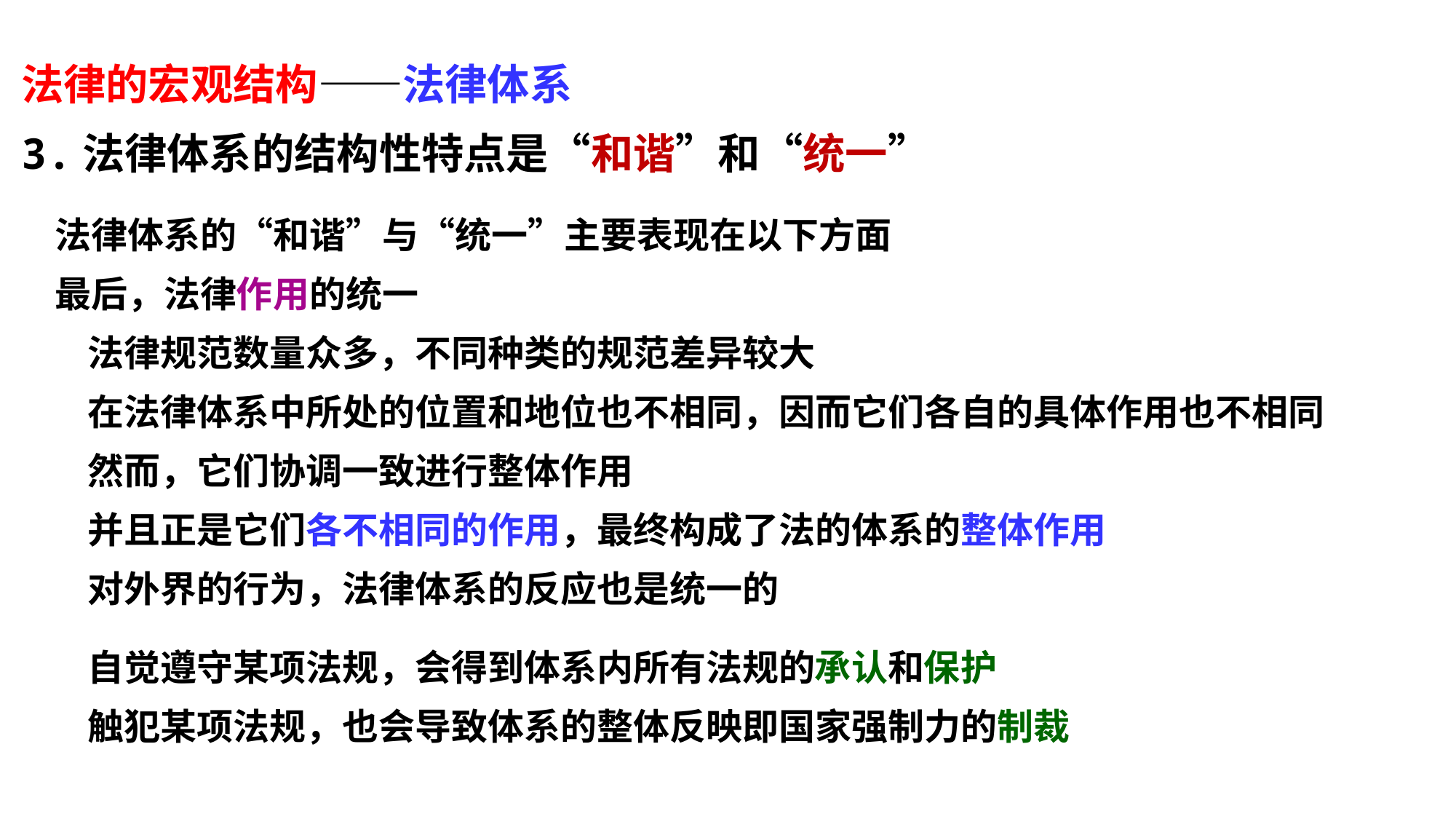

法律的宏观结构——法律体系
3.法律体系的结构性特点是“和谐”和“统一”

   法律体系的“和谐”与“统一”主要表现在以下方面
   最后，法律作用的统一
       法律规范数量众多，不同种类的规范差异较大
       在法律体系中所处的位置和地位也不相同，因而它们各自的具体作用也不相同
       然而，它们协调一致进行整体作用
       并且正是它们各不相同的作用，最终构成了法的体系的整体作用
       对外界的行为，法律体系的反应也是统一的

       自觉遵守某项法规，会得到体系内所有法规的承认和保护
       触犯某项法规，也会导致体系的整体反映即国家强制力的制裁